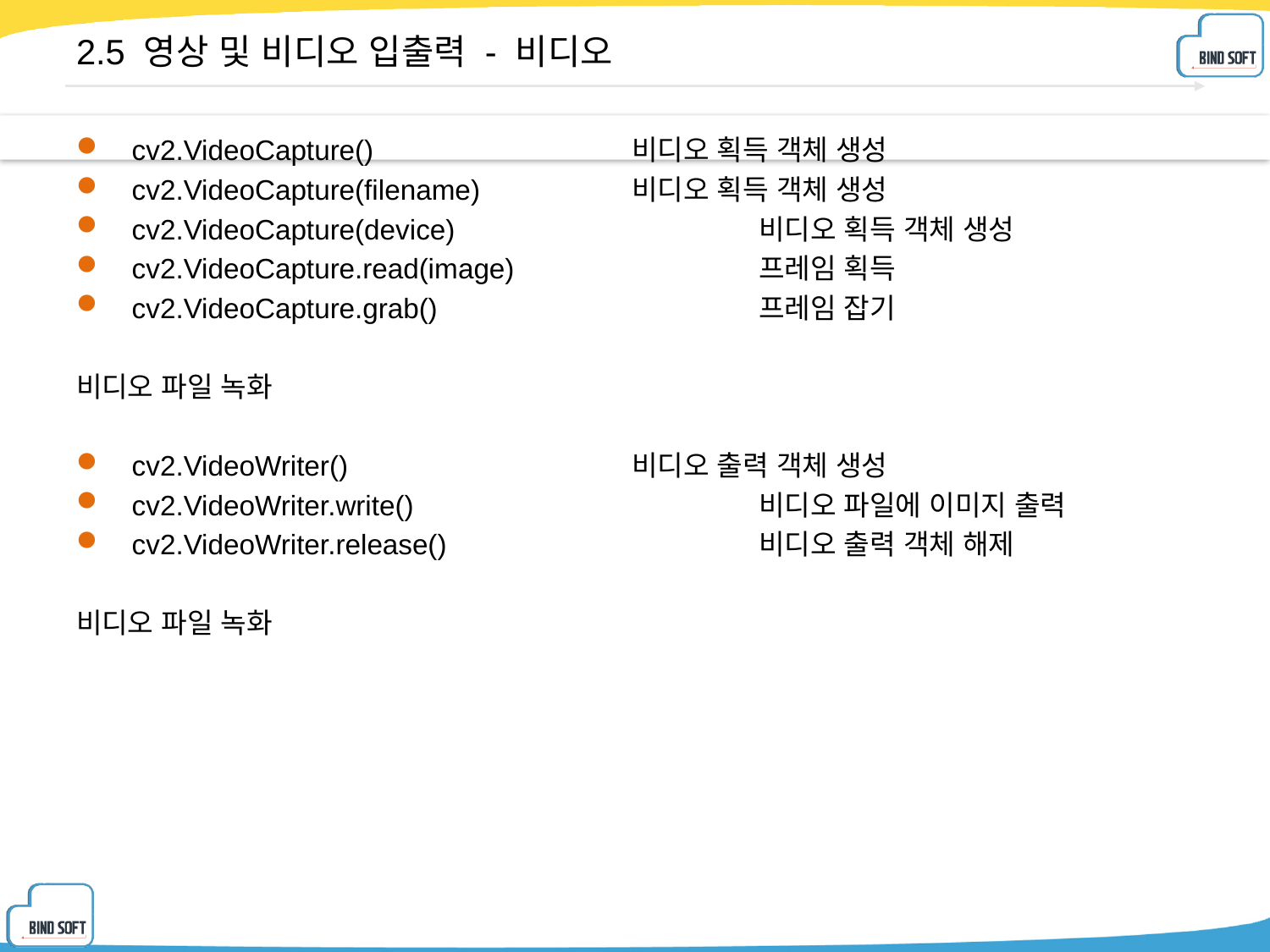

# 2.5 영상 및 비디오 입출력 - 비디오
 cv2.VideoCapture()			비디오 획득 객체 생성
 cv2.VideoCapture(filename)		비디오 획득 객체 생성
 cv2.VideoCapture(device)			비디오 획득 객체 생성
 cv2.VideoCapture.read(image)		프레임 획득
 cv2.VideoCapture.grab()			프레임 잡기

비디오 파일 녹화

 cv2.VideoWriter()			비디오 출력 객체 생성
 cv2.VideoWriter.write()			비디오 파일에 이미지 출력
 cv2.VideoWriter.release()			비디오 출력 객체 해제

비디오 파일 녹화